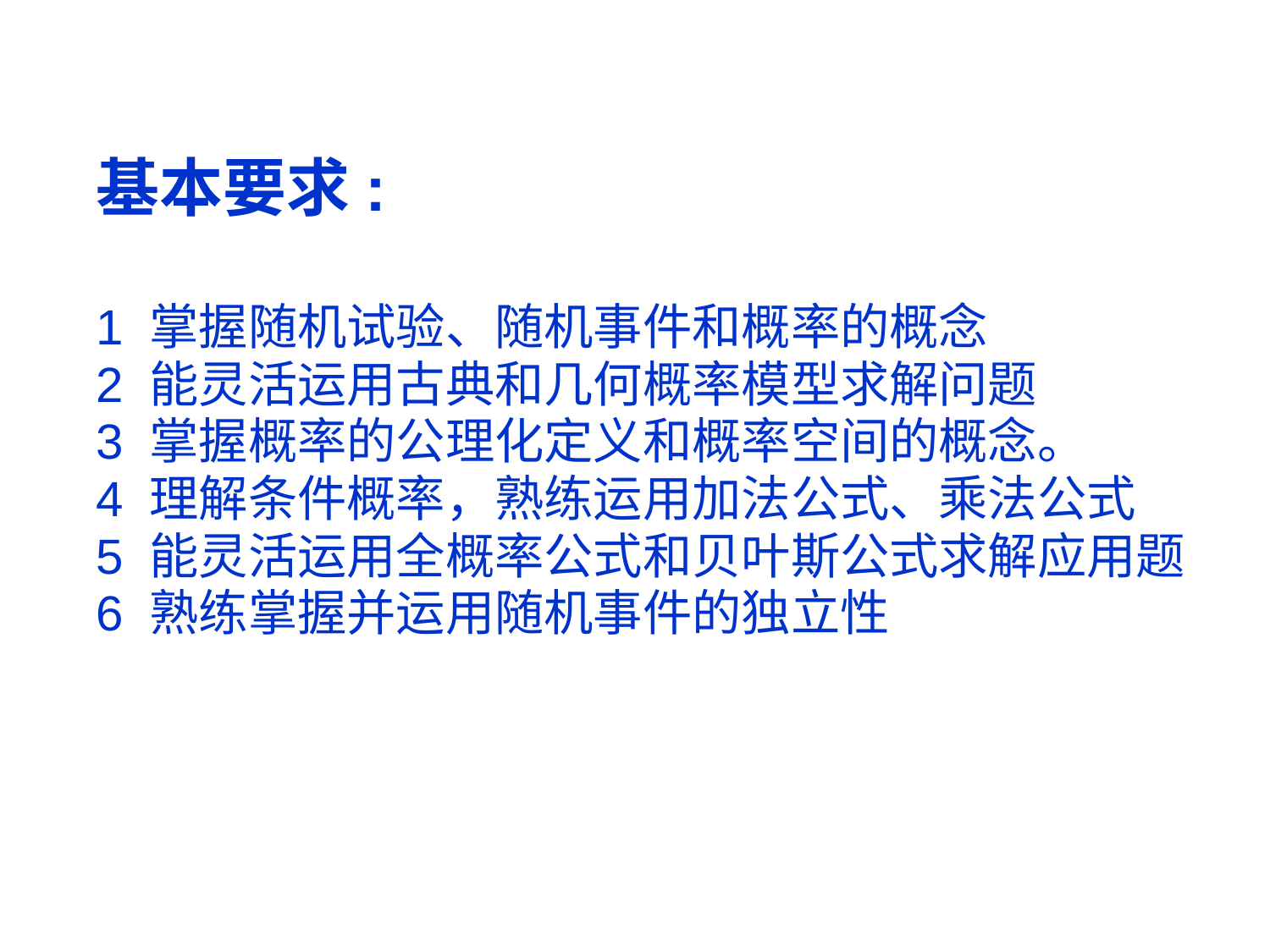

基本要求:

1 掌握随机试验、随机事件和概率的概念
2 能灵活运用古典和几何概率模型求解问题
3 掌握概率的公理化定义和概率空间的概念。
4 理解条件概率，熟练运用加法公式、乘法公式
5 能灵活运用全概率公式和贝叶斯公式求解应用题
6 熟练掌握并运用随机事件的独立性